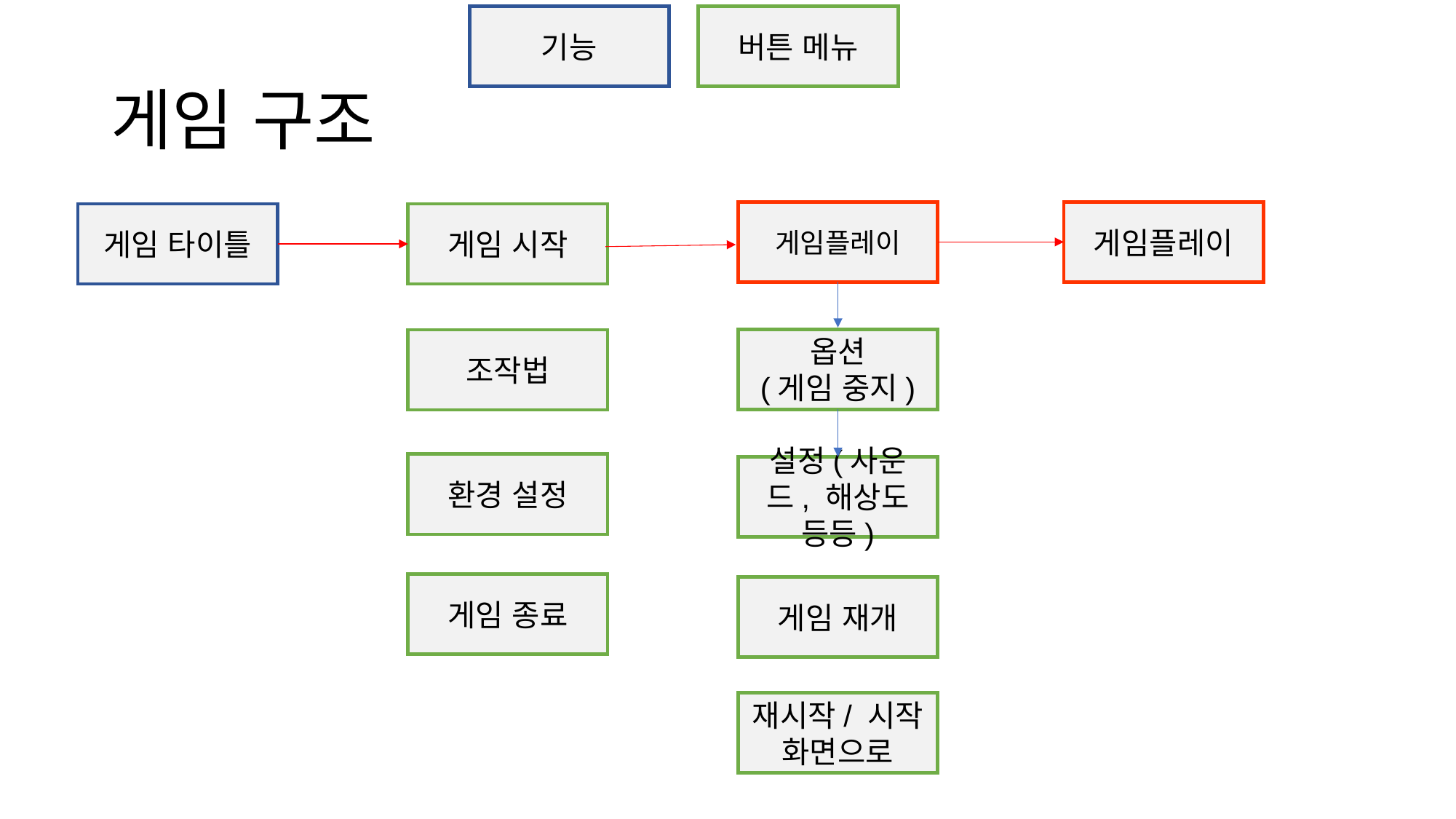

기능
버튼 메뉴
# 게임 구조
게임플레이
게임플레이
게임 타이틀
게임 시작
옵션
(게임 중지)
조작법
환경 설정
설정(사운드, 해상도 등등)
게임 종료
게임 재개
재시작/ 시작 화면으로